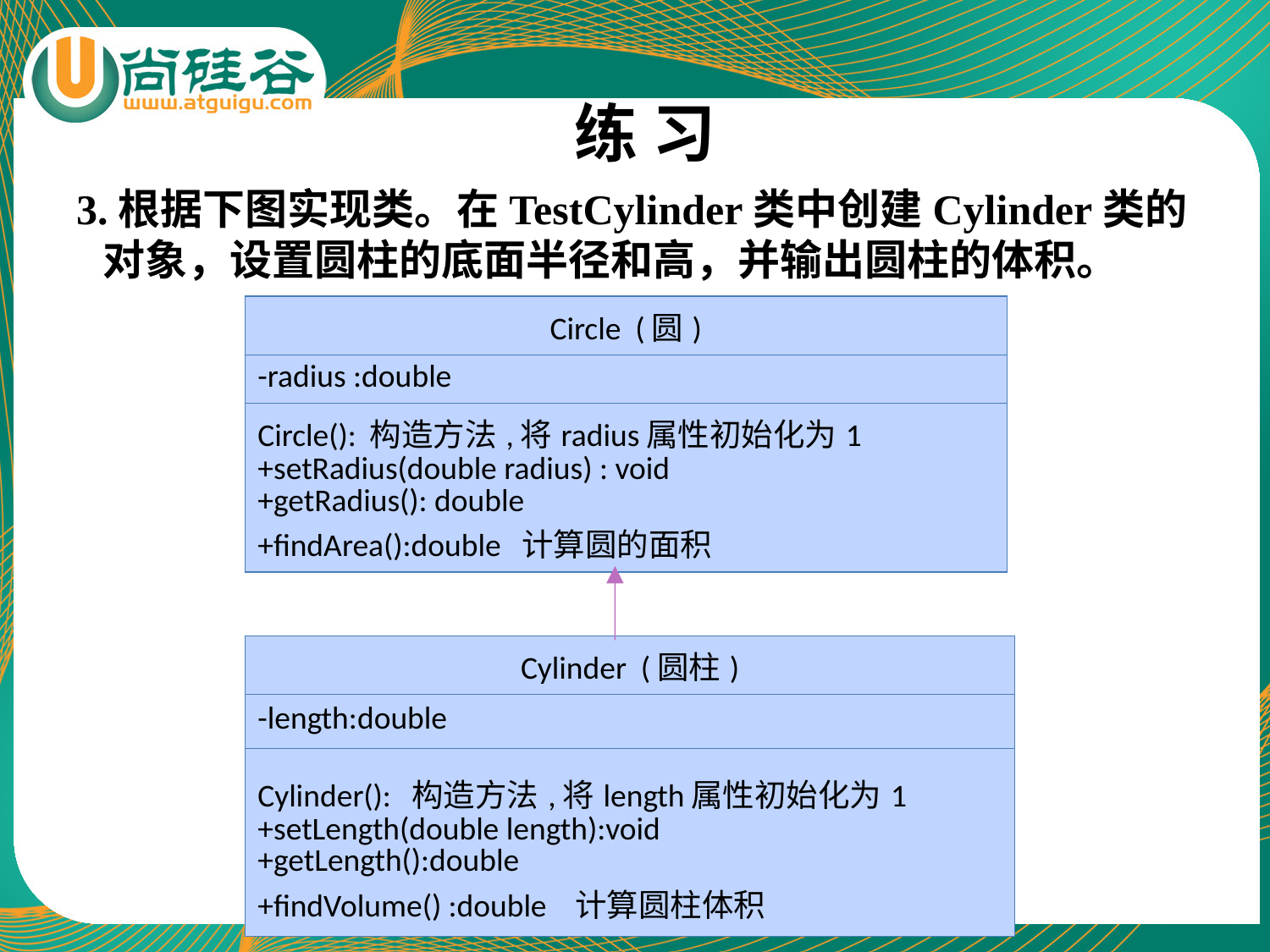

# 练 习
  3.根据下图实现类。在TestCylinder类中创建Cylinder类的对象，设置圆柱的底面半径和高，并输出圆柱的体积。

| Circle (圆) |
| --- |
| -radius :double |
| Circle(): 构造方法,将radius属性初始化为1 +setRadius(double radius) : void +getRadius(): double +findArea():double 计算圆的面积 |

| Cylinder (圆柱) |
| --- |
| -length:double |
| Cylinder(): 构造方法,将length属性初始化为1 +setLength(double length):void +getLength():double +findVolume() :double 计算圆柱体积 |